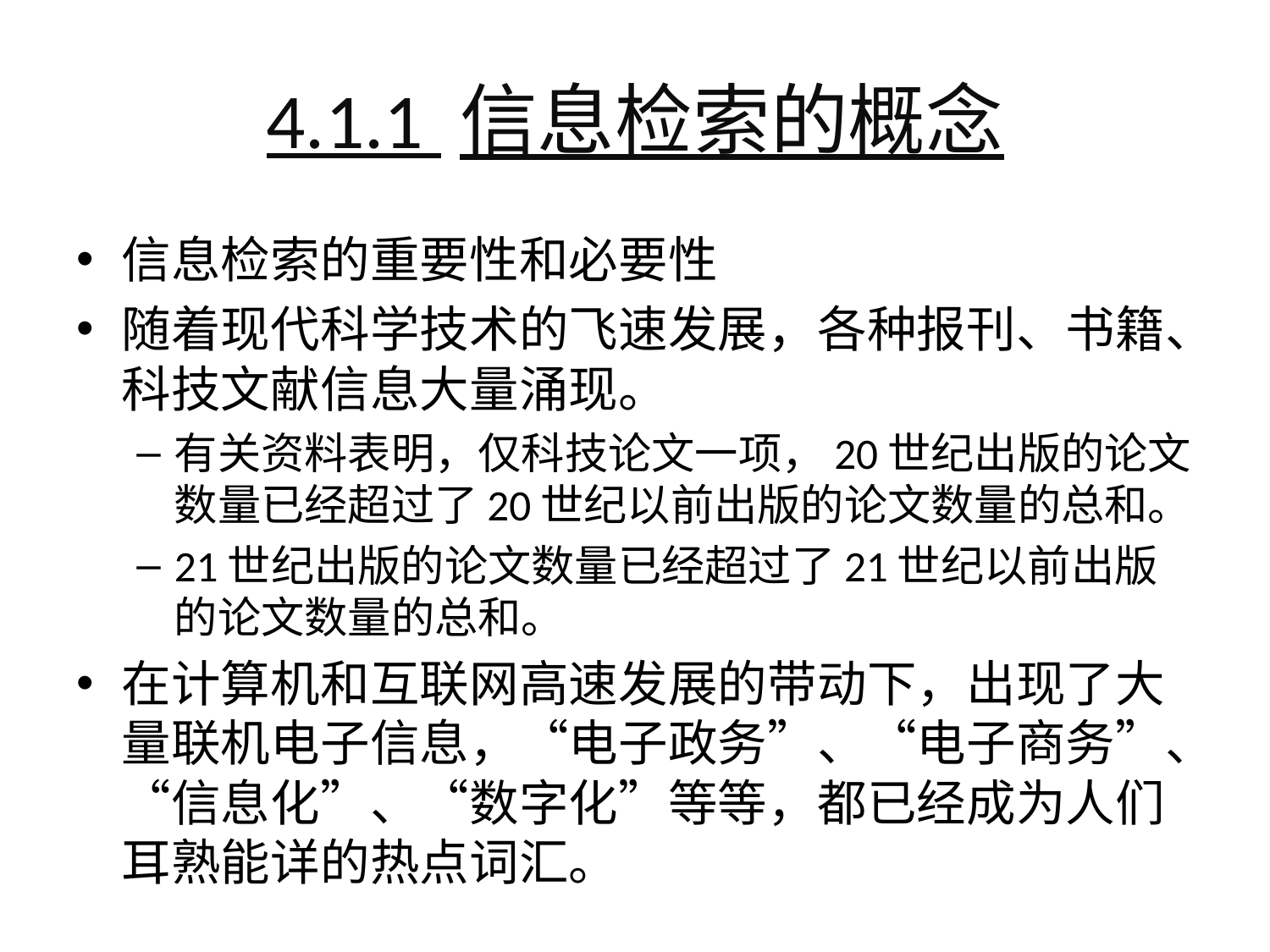

# 4.1.1 信息检索的概念
信息检索的重要性和必要性
随着现代科学技术的飞速发展，各种报刊、书籍、科技文献信息大量涌现。
有关资料表明，仅科技论文一项，20世纪出版的论文数量已经超过了20世纪以前出版的论文数量的总和。
21世纪出版的论文数量已经超过了21世纪以前出版的论文数量的总和。
在计算机和互联网高速发展的带动下，出现了大量联机电子信息，“电子政务”、“电子商务”、“信息化”、“数字化”等等，都已经成为人们耳熟能详的热点词汇。